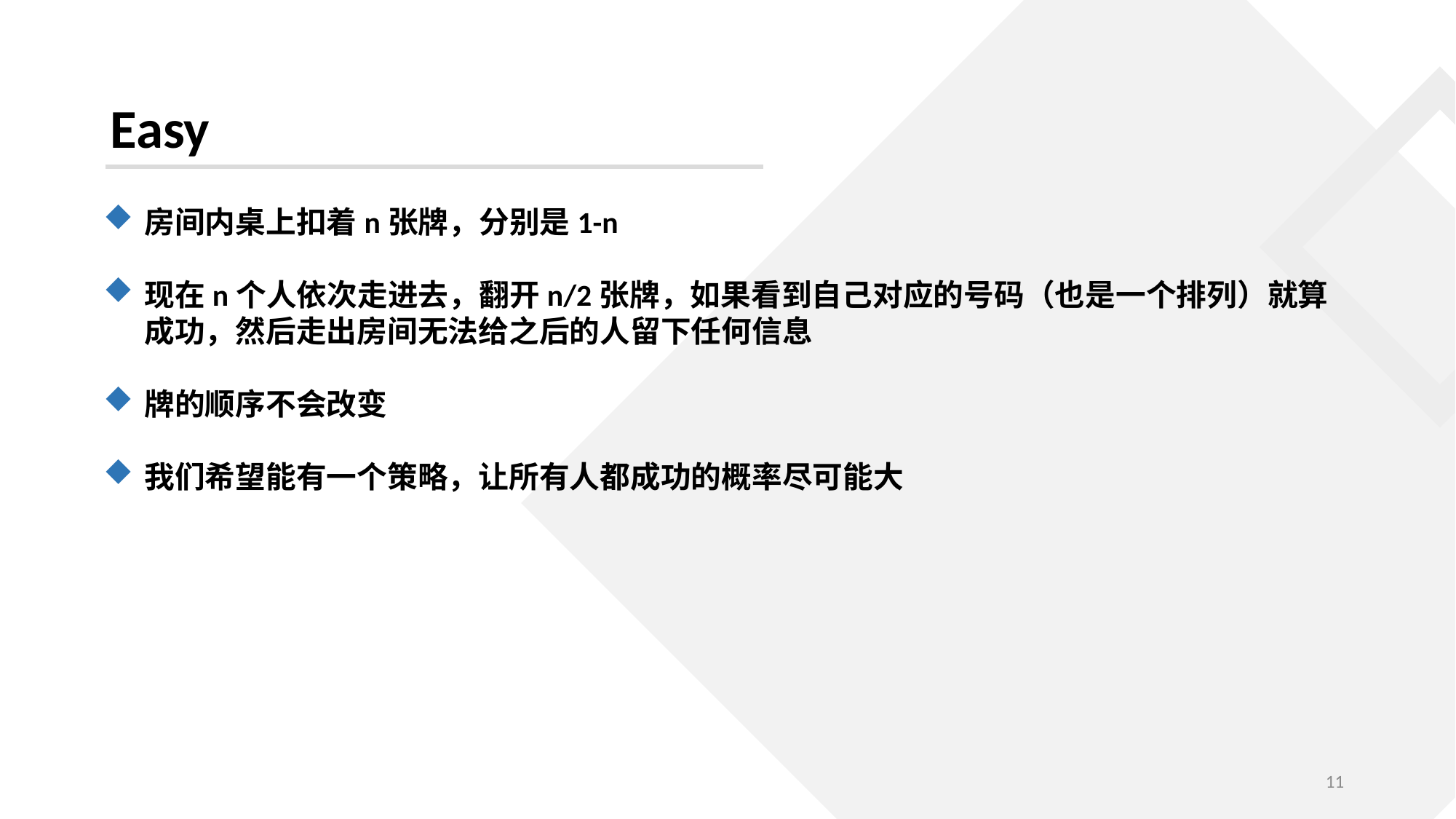

Easy
房间内桌上扣着n张牌，分别是1-n

现在n个人依次走进去，翻开n/2张牌，如果看到自己对应的号码（也是一个排列）就算成功，然后走出房间无法给之后的人留下任何信息

牌的顺序不会改变

我们希望能有一个策略，让所有人都成功的概率尽可能大

11